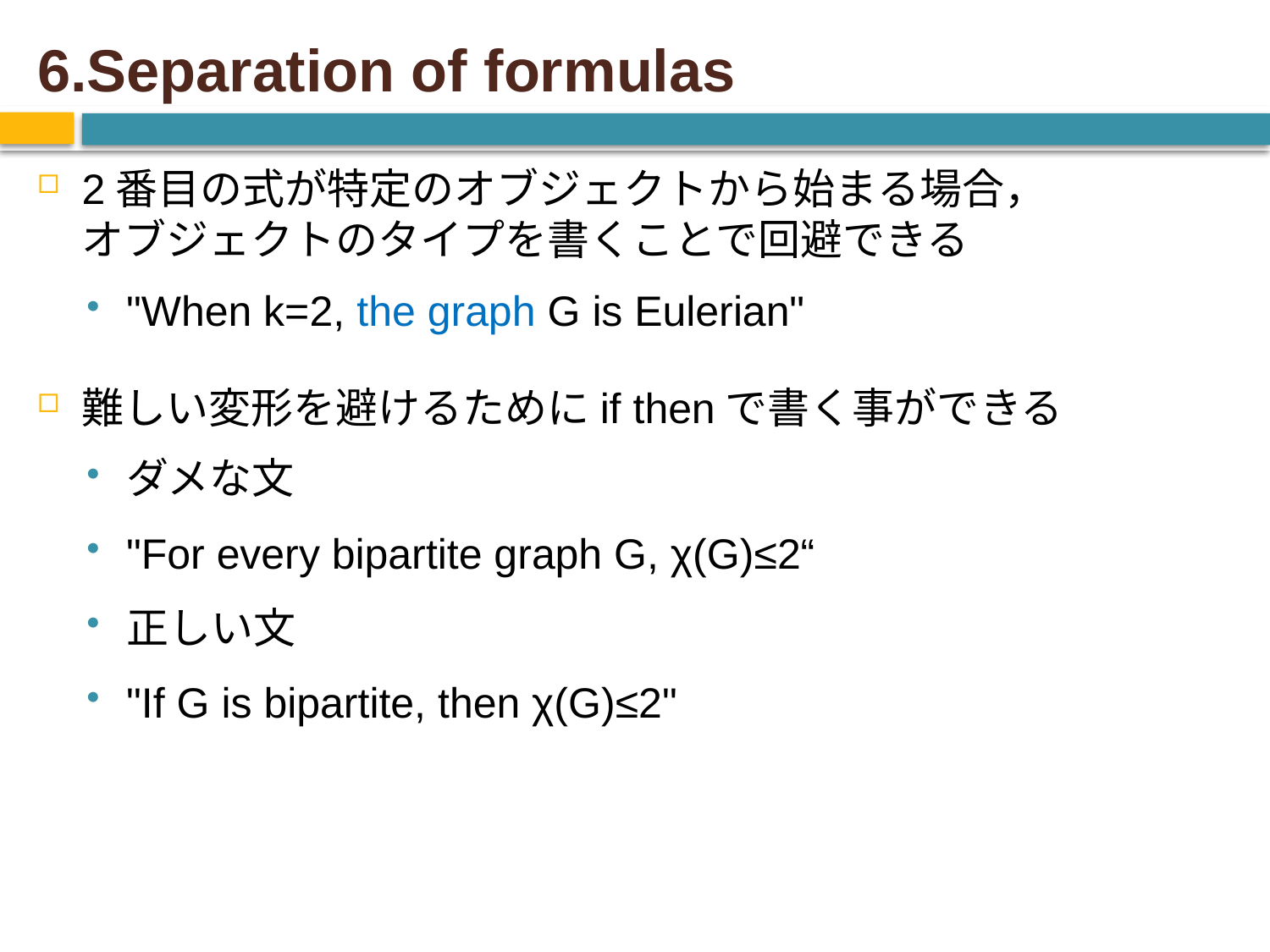

# 6.Separation of formulas
2番目の式が特定のオブジェクトから始まる場合，
オブジェクトのタイプを書くことで回避できる
"When k=2, the graph G is Eulerian"
難しい変形を避けるためにif thenで書く事ができる
ダメな文
"For every bipartite graph G, χ(G)≤2“
正しい文
"If G is bipartite, then χ(G)≤2"